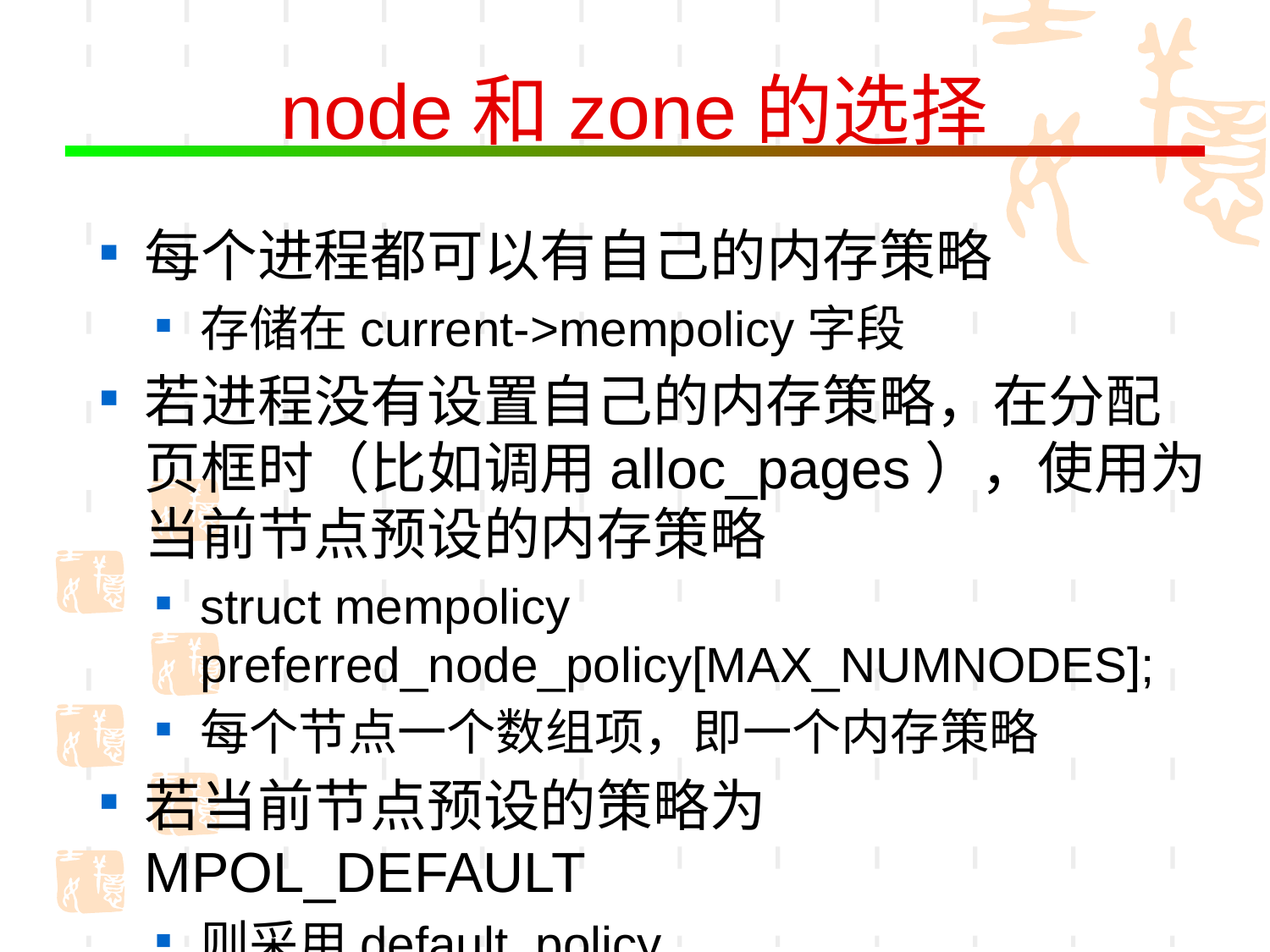

# node和zone的选择
每个进程都可以有自己的内存策略
存储在current->mempolicy字段
若进程没有设置自己的内存策略，在分配页框时（比如调用alloc_pages），使用为当前节点预设的内存策略
struct mempolicy preferred_node_policy[MAX_NUMNODES];
每个节点一个数组项，即一个内存策略
若当前节点预设的策略为MPOL_DEFAULT
则采用default_policy